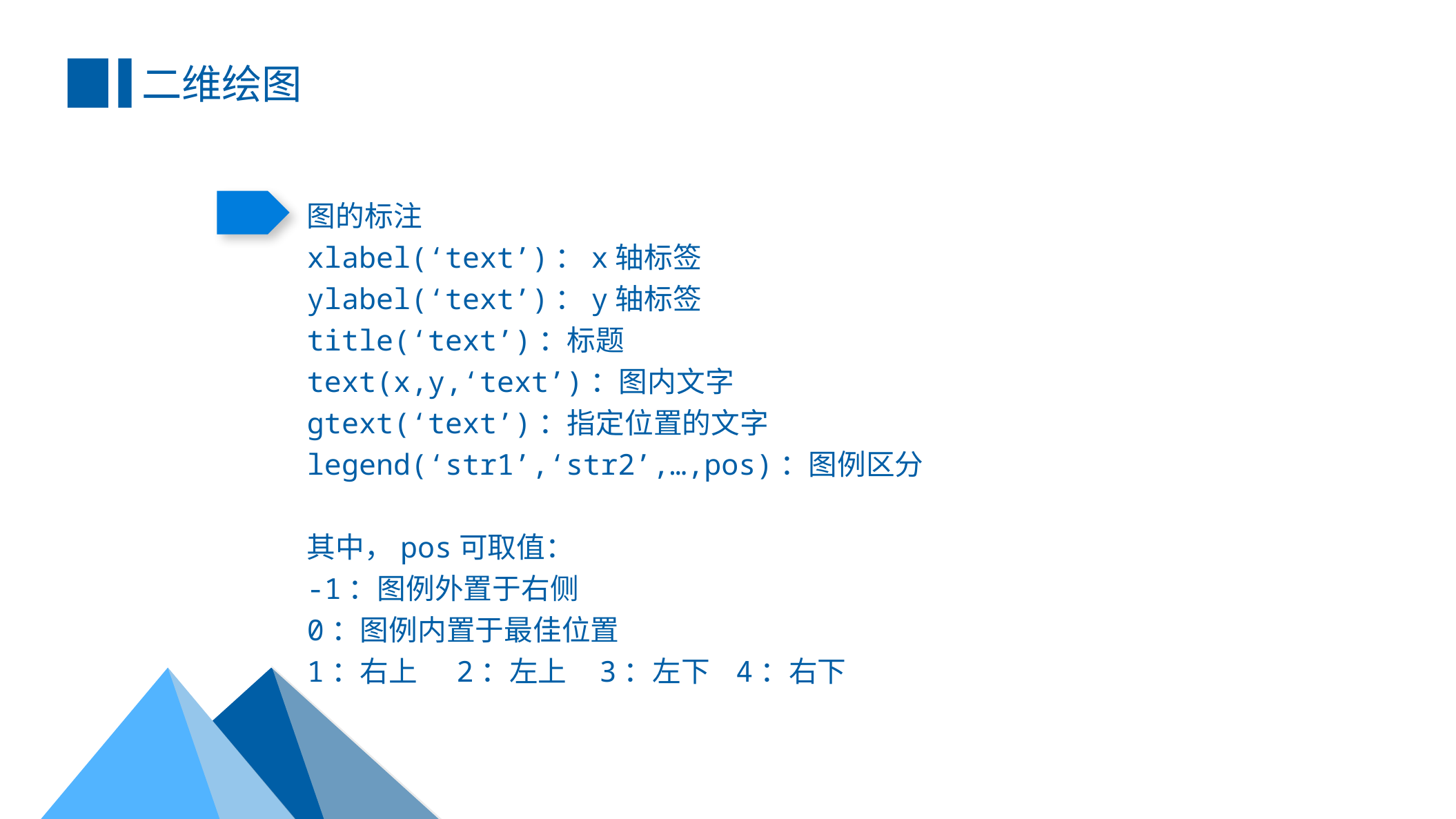

二维绘图

图的标注
xlabel(‘text’)：x轴标签
ylabel(‘text’)：y轴标签
title(‘text’)：标题
text(x,y,‘text’)：图内文字
gtext(‘text’)：指定位置的文字
legend(‘str1’,‘str2’,…,pos)：图例区分

其中，pos可取值：
-1：图例外置于右侧
0：图例内置于最佳位置
1：右上     2：左上    3：左下   4：右下